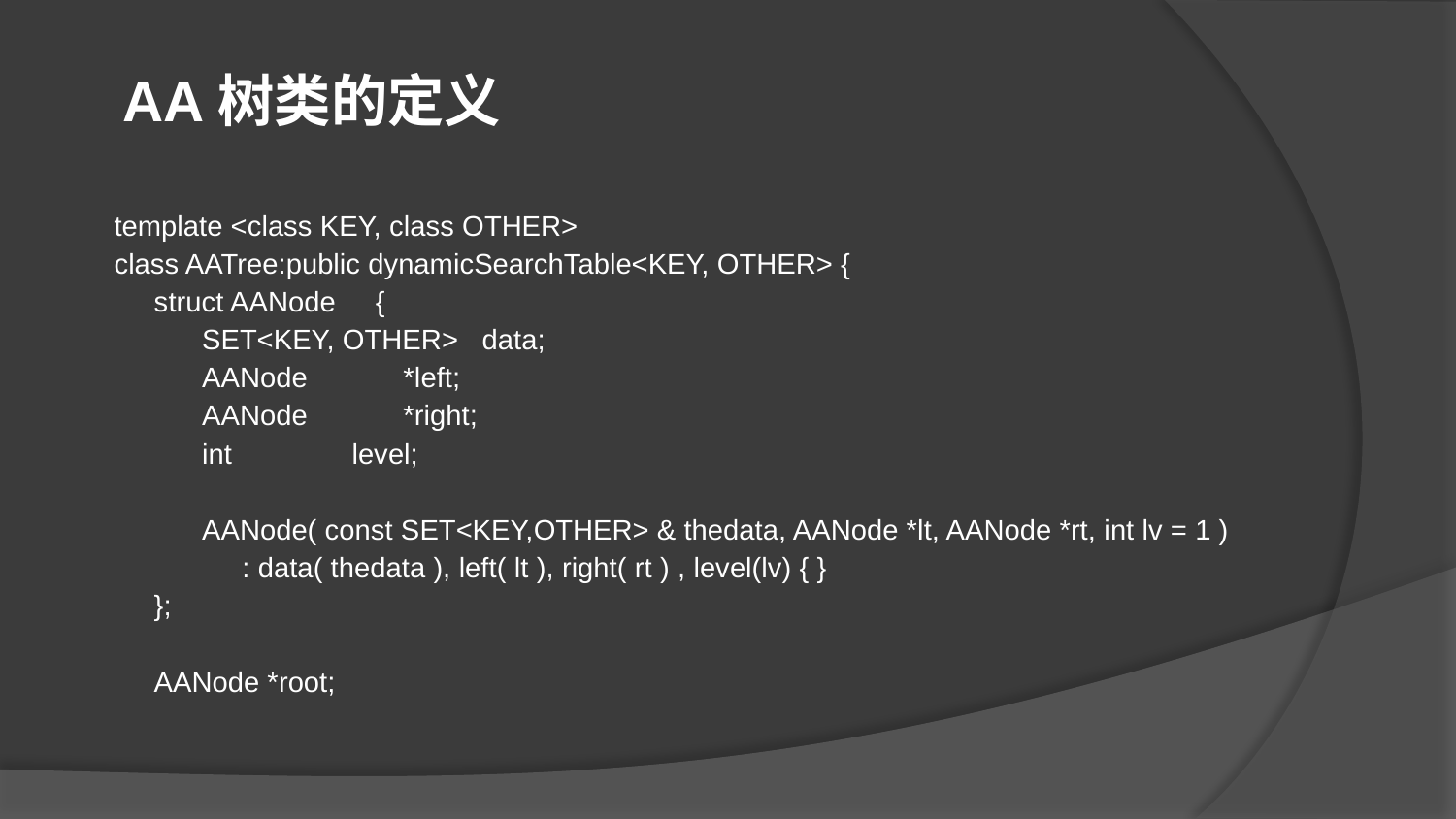

AA树类的定义
template <class KEY, class OTHER>
class AATree:public dynamicSearchTable<KEY, OTHER> {
     struct AANode     {
           SET<KEY, OTHER>   data;
           AANode            *left;
           AANode            *right;
           int               level;

           AANode( const SET<KEY,OTHER> & thedata, AANode *lt, AANode *rt, int lv = 1 )
                : data( thedata ), left( lt ), right( rt ) , level(lv) { }
     };

     AANode *root;